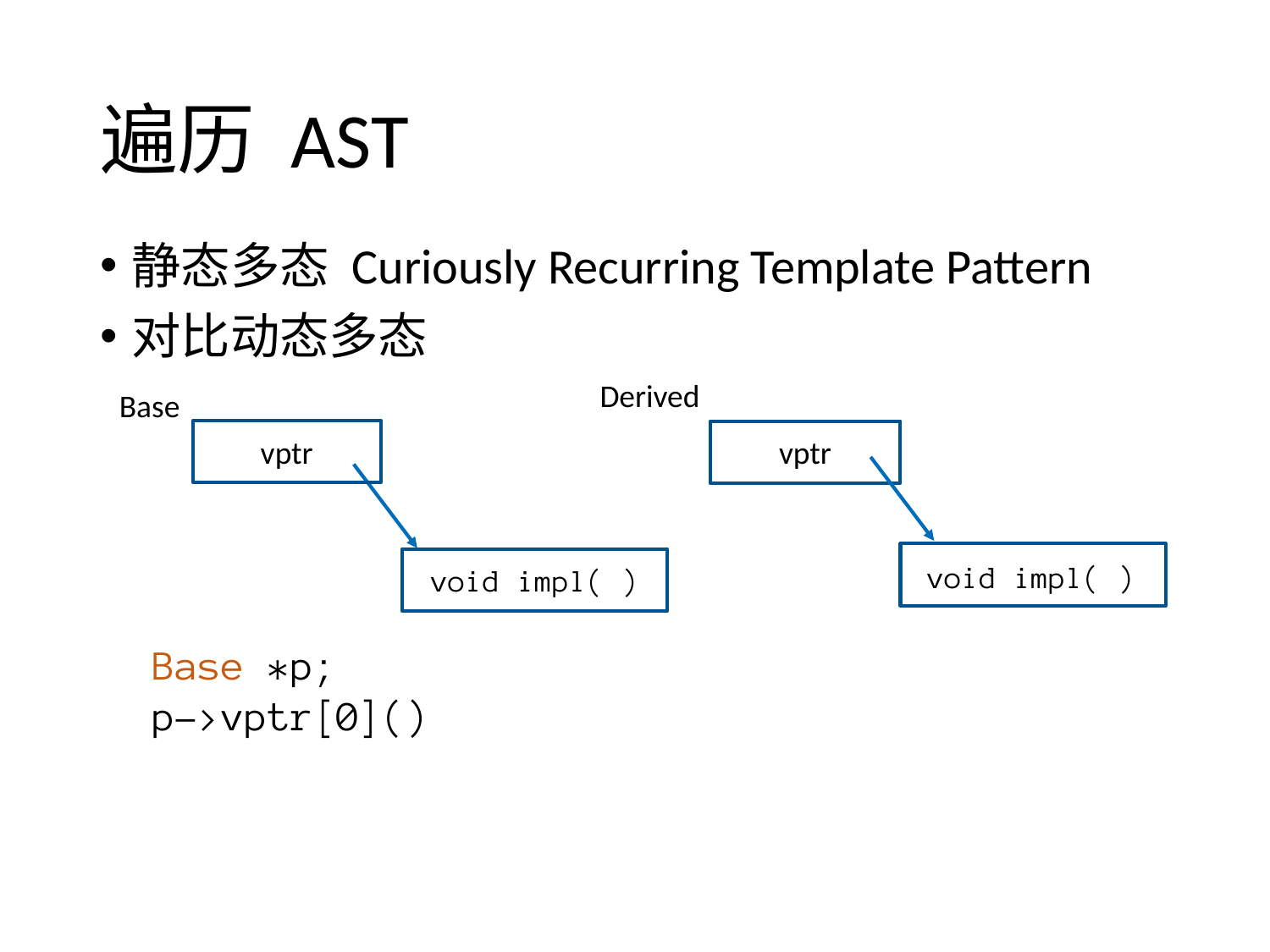

# 遍历 AST
静态多态 Curiously Recurring Template Pattern
对比动态多态
Derived
Base

vptr
vptr

void impl( )
void impl( )
Base *p;
p->vptr[0]()